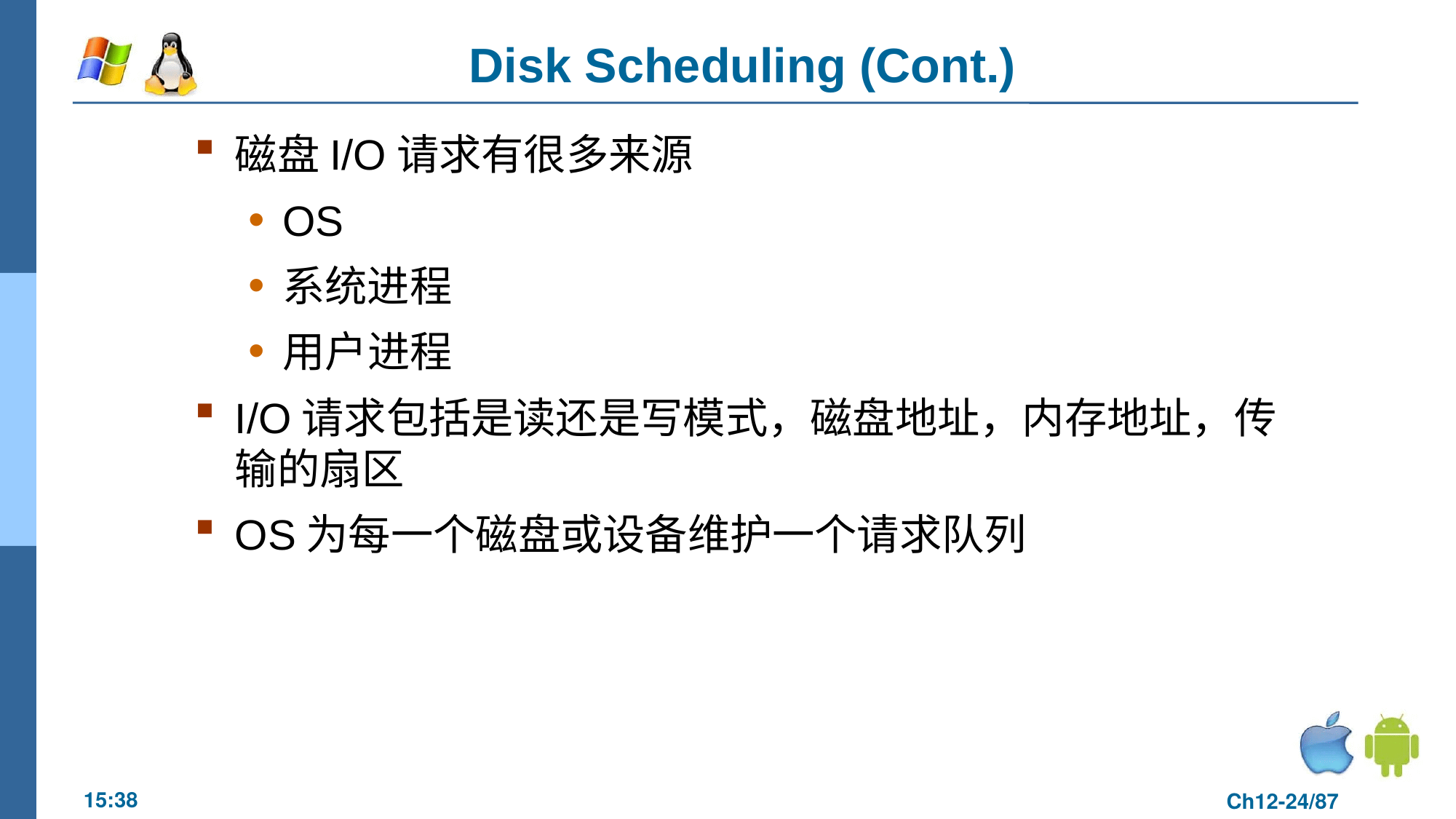

# Disk Scheduling (Cont.)
磁盘I/O请求有很多来源
OS
系统进程
用户进程
I/O请求包括是读还是写模式，磁盘地址，内存地址，传输的扇区
OS为每一个磁盘或设备维护一个请求队列